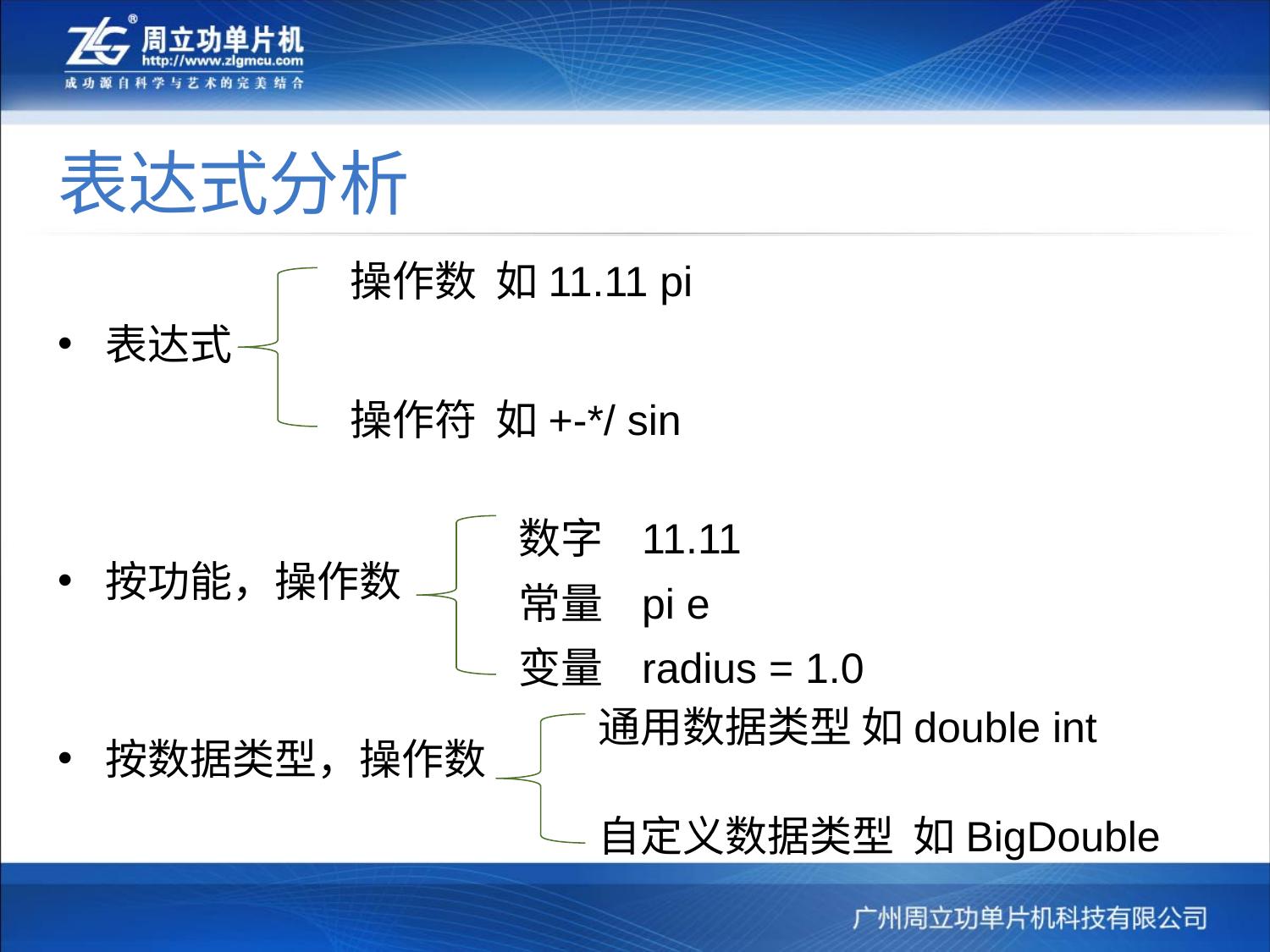

# 表达式分析
操作数  如11.11 pi

表达式

按功能，操作数

按数据类型，操作数

操作符  如+-*/ sin
数字   11.11

常量   pi e
变量   radius = 1.0
通用数据类型 如double int

自定义数据类型  如BigDouble